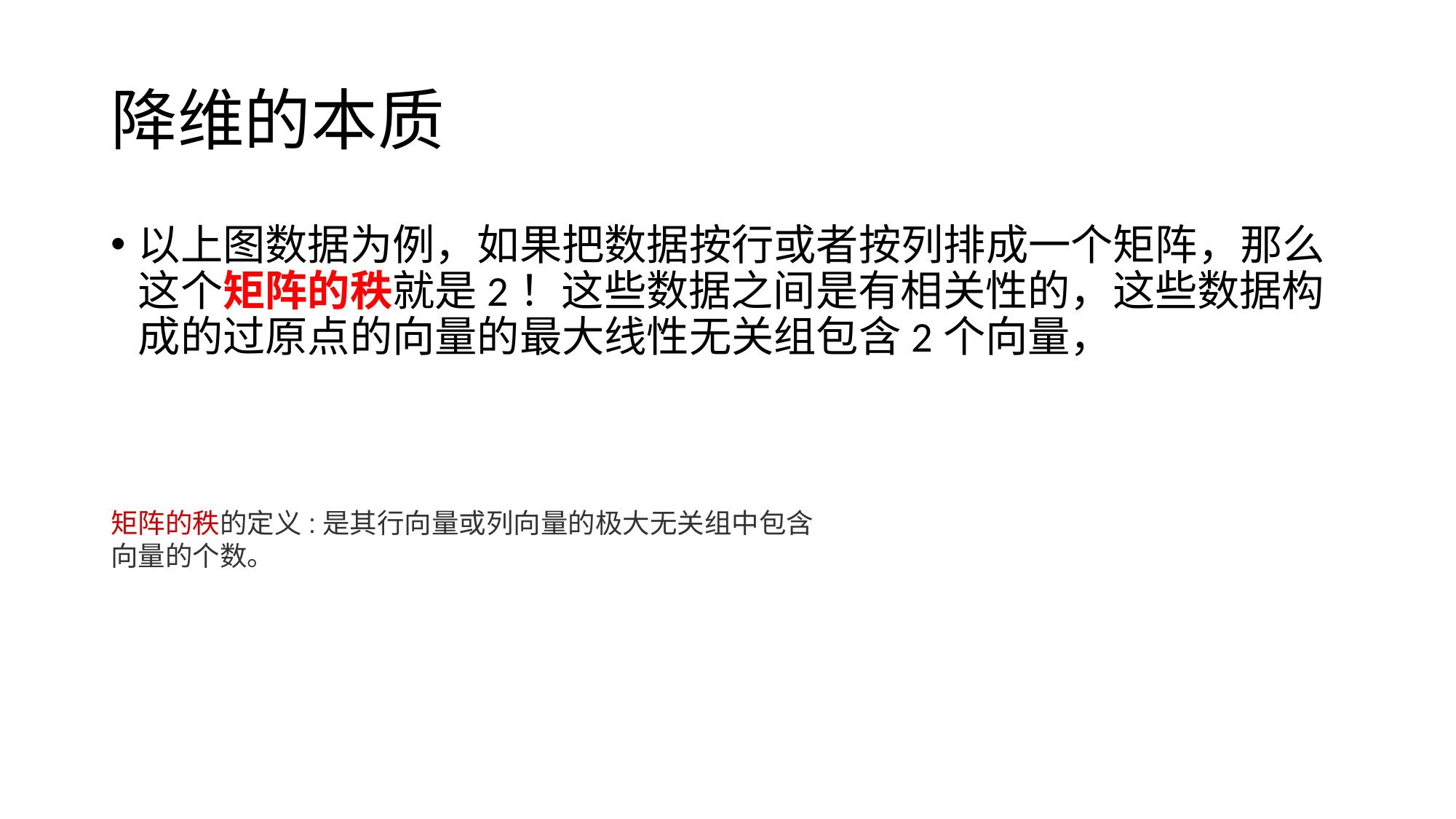

# 降维的本质
以上图数据为例，如果把数据按行或者按列排成一个矩阵，那么这个矩阵的秩就是2！这些数据之间是有相关性的，这些数据构成的过原点的向量的最大线性无关组包含2个向量，
矩阵的秩的定义:是其行向量或列向量的极大无关组中包含向量的个数。